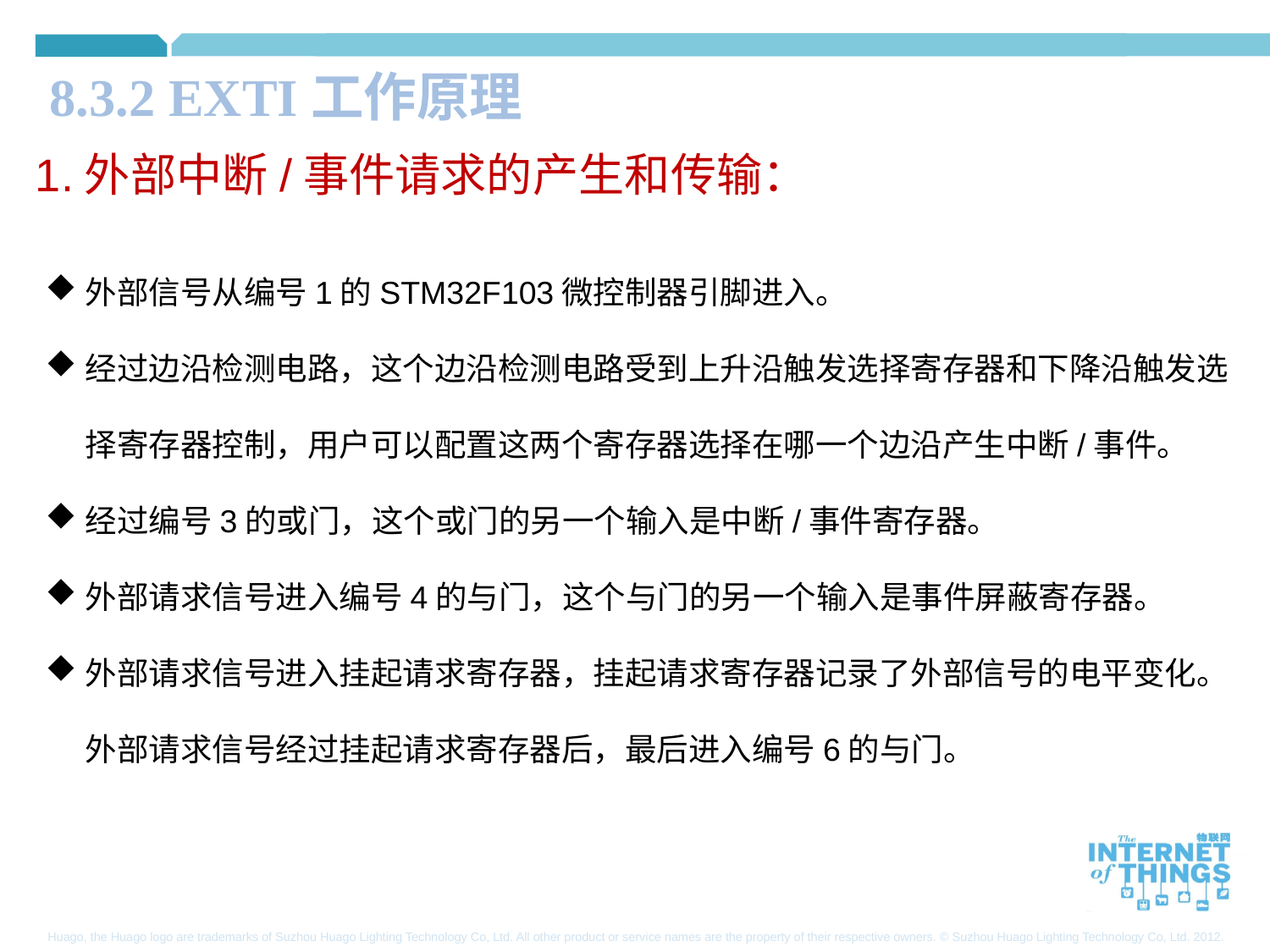

8.3.2 EXTI工作原理
1.外部中断/事件请求的产生和传输：
外部信号从编号1的STM32F103微控制器引脚进入。
经过边沿检测电路，这个边沿检测电路受到上升沿触发选择寄存器和下降沿触发选择寄存器控制，用户可以配置这两个寄存器选择在哪一个边沿产生中断/事件。
经过编号3的或门，这个或门的另一个输入是中断/事件寄存器。
外部请求信号进入编号4的与门，这个与门的另一个输入是事件屏蔽寄存器。
外部请求信号进入挂起请求寄存器，挂起请求寄存器记录了外部信号的电平变化。外部请求信号经过挂起请求寄存器后，最后进入编号6的与门。